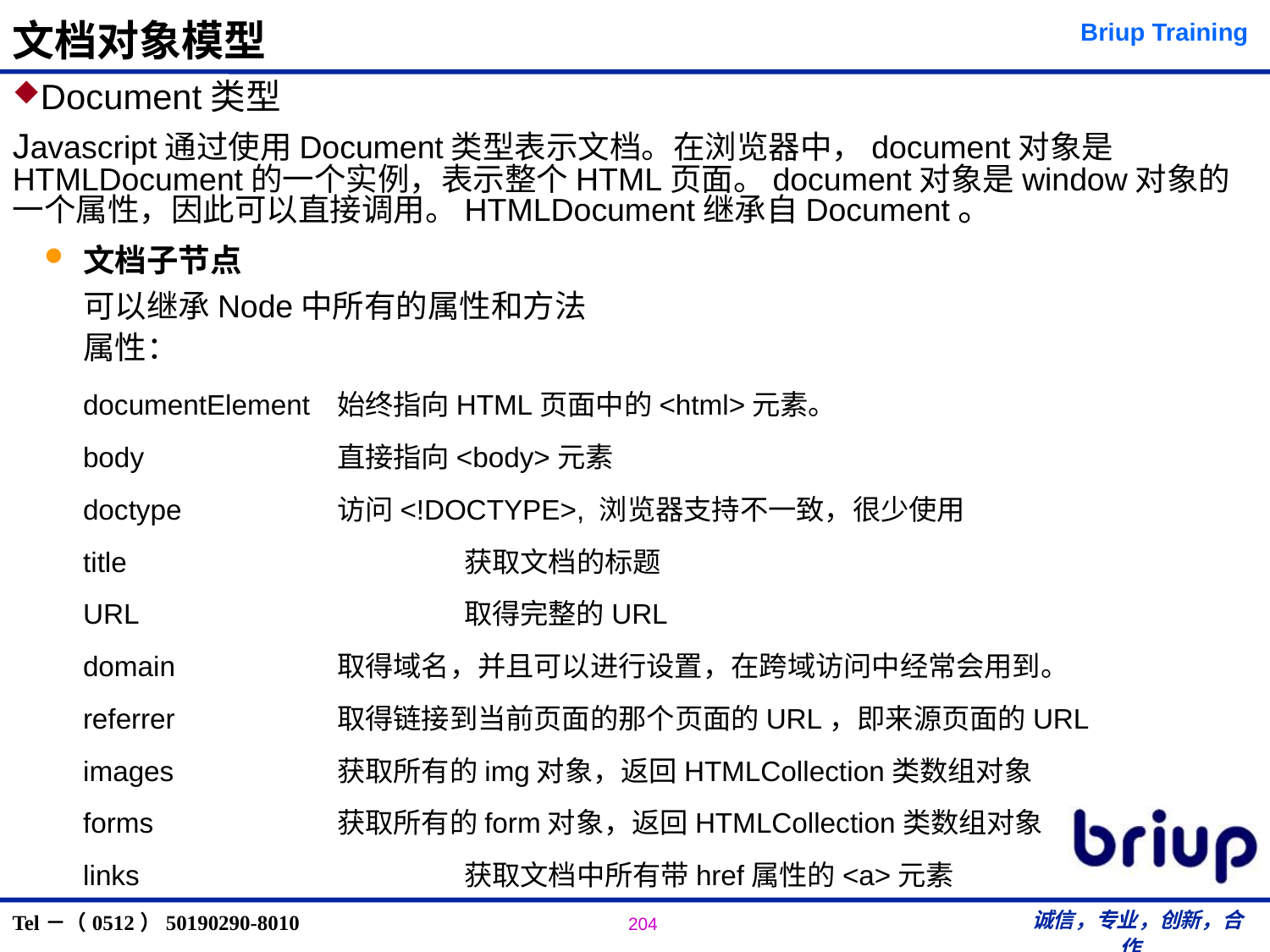

# 文档对象模型
Document类型
Javascript通过使用Document类型表示文档。在浏览器中，document对象是HTMLDocument的一个实例，表示整个HTML页面。document对象是window对象的一个属性，因此可以直接调用。HTMLDocument继承自Document。
文档子节点
	可以继承Node中所有的属性和方法
	属性：
	documentElement	始终指向HTML页面中的<html>元素。
	body		直接指向<body>元素
	doctype		访问<!DOCTYPE>, 浏览器支持不一致，很少使用
	title			获取文档的标题
	URL			取得完整的URL
	domain		取得域名，并且可以进行设置，在跨域访问中经常会用到。
	referrer	             	取得链接到当前页面的那个页面的URL，即来源页面的URL
	images		获取所有的img对象，返回HTMLCollection类数组对象
 	forms		获取所有的form对象，返回HTMLCollection类数组对象
	links	   		获取文档中所有带href属性的<a>元素